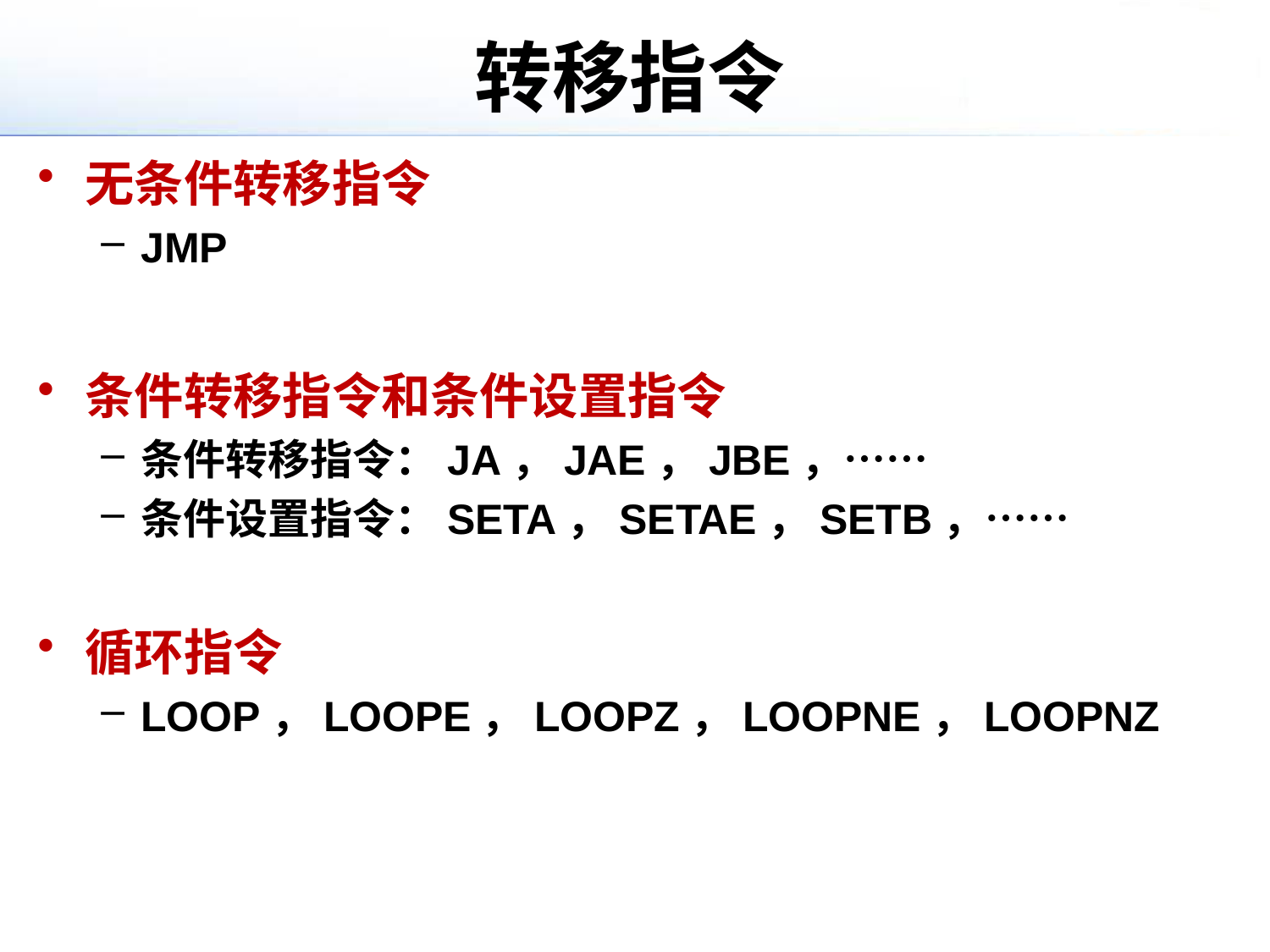

# 转移指令
无条件转移指令
JMP

条件转移指令和条件设置指令
条件转移指令：JA，JAE，JBE，……
条件设置指令：SETA，SETAE，SETB，……

循环指令
LOOP，LOOPE，LOOPZ，LOOPNE，LOOPNZ